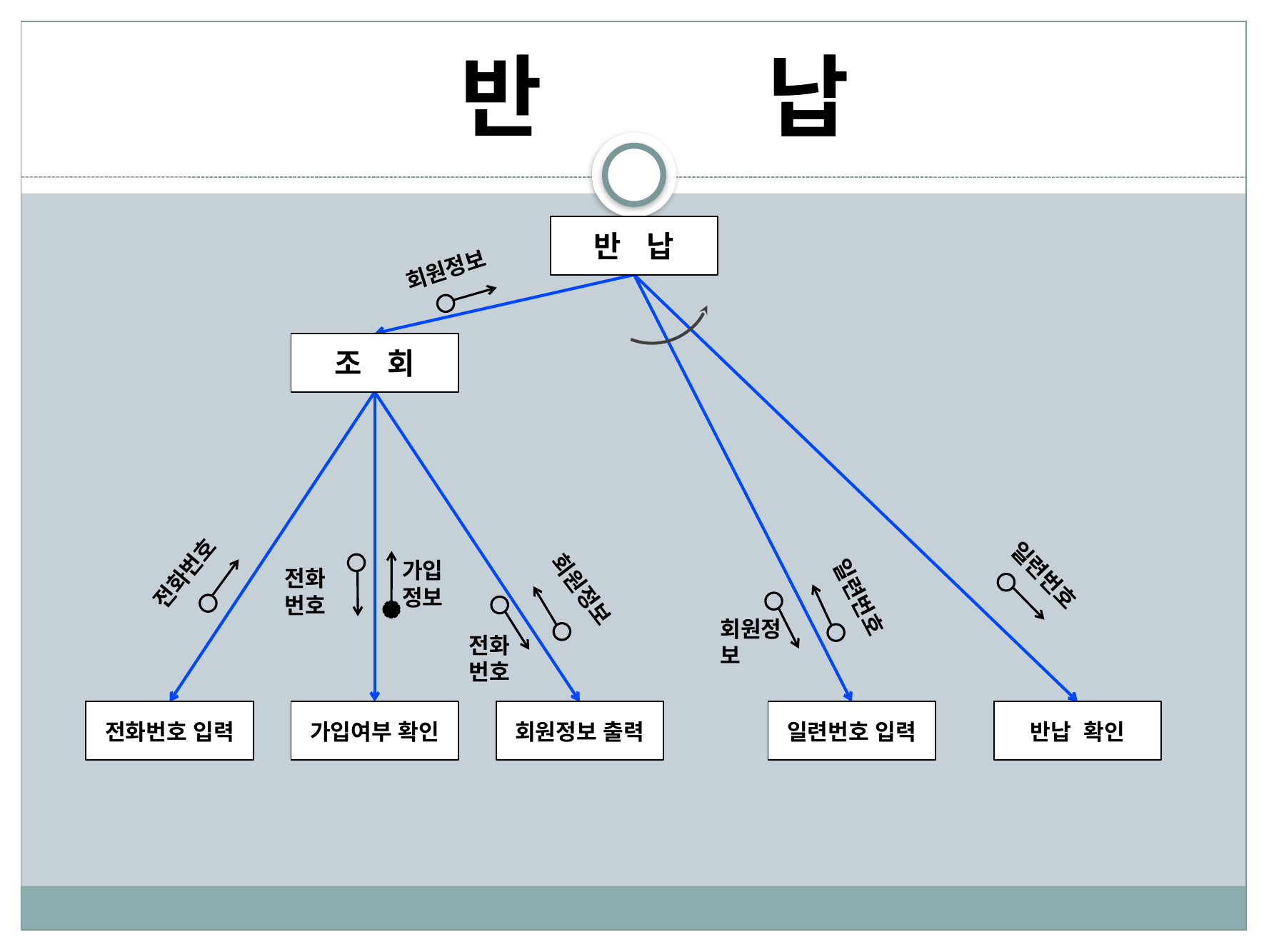

# 반         납
반   납

회원정보

조   회
전화번호

가입
정보
일련번호
전화
번호

회원정보

일련번호

회원정보
전화
번호
전화번호 입력
가입여부 확인
회원정보 출력
일련번호 입력
반납  확인